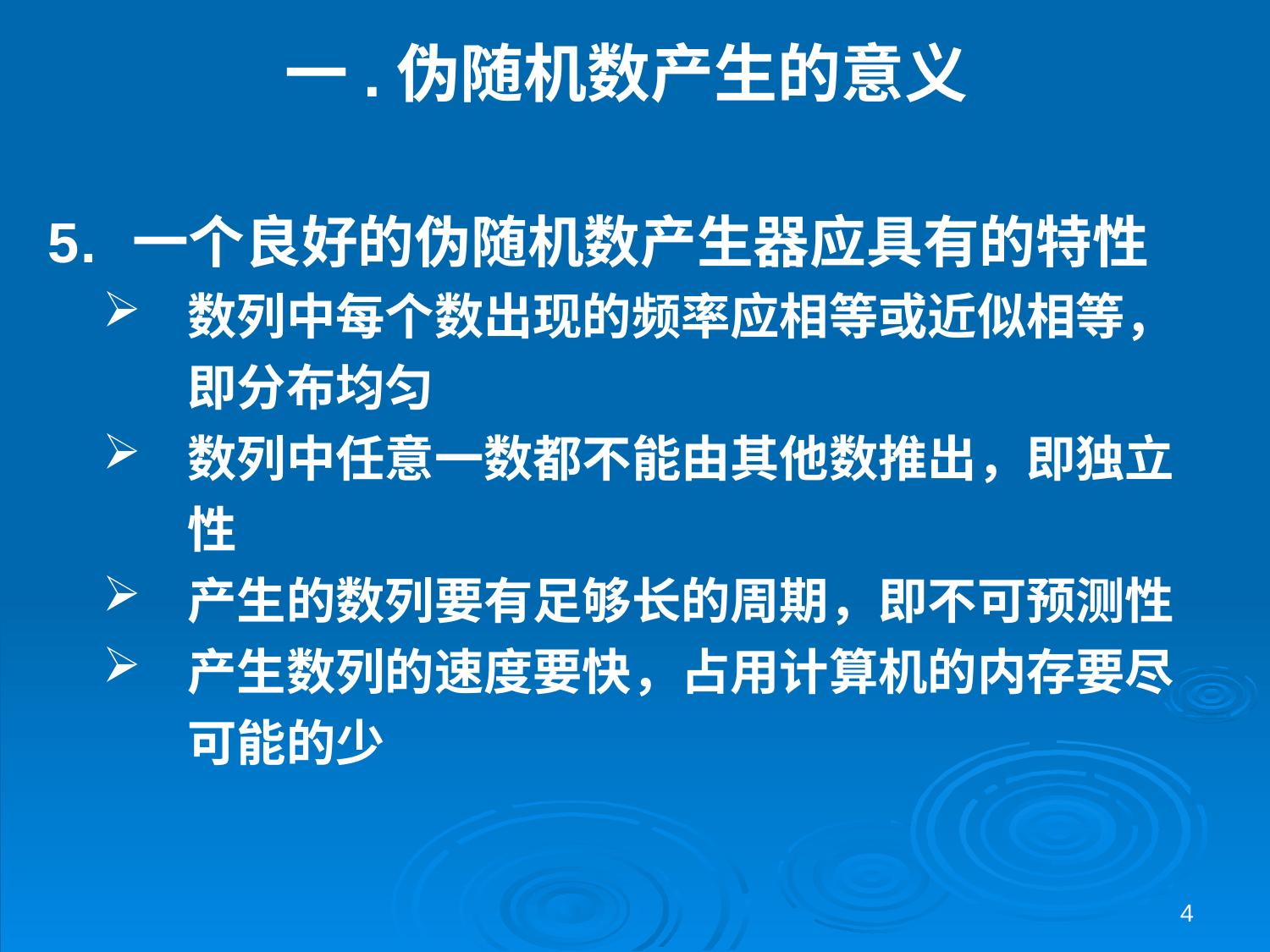

# 一.伪随机数产生的意义
一个良好的伪随机数产生器应具有的特性
数列中每个数出现的频率应相等或近似相等，即分布均匀
数列中任意一数都不能由其他数推出，即独立性
产生的数列要有足够长的周期，即不可预测性
产生数列的速度要快，占用计算机的内存要尽可能的少
4